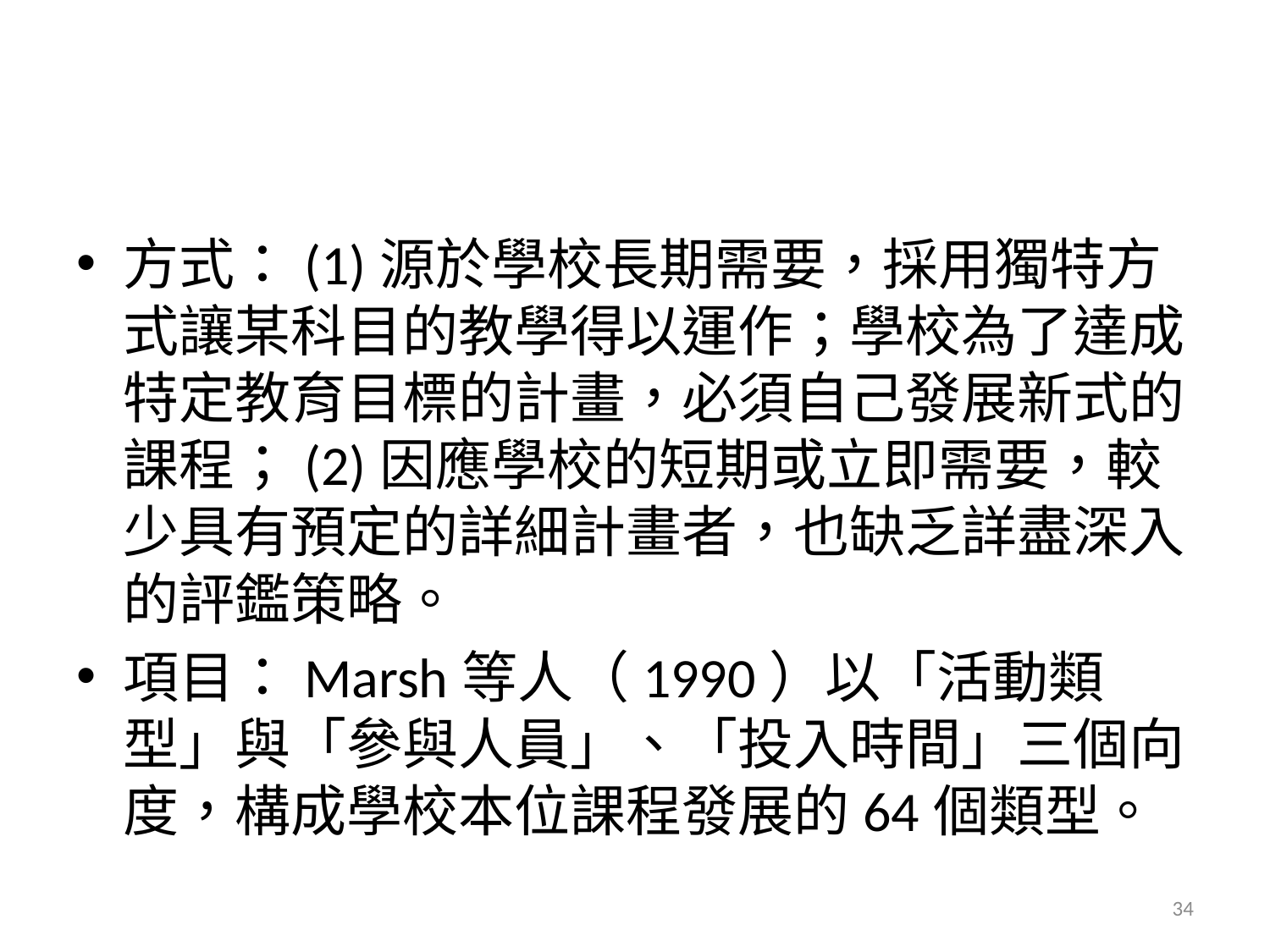

#
方式：(1)源於學校長期需要，採用獨特方式讓某科目的教學得以運作；學校為了達成特定教育目標的計畫，必須自己發展新式的課程；(2)因應學校的短期或立即需要，較少具有預定的詳細計畫者，也缺乏詳盡深入的評鑑策略。
項目：Marsh等人（1990）以「活動類型」與「參與人員」、「投入時間」三個向度，構成學校本位課程發展的64個類型。

34